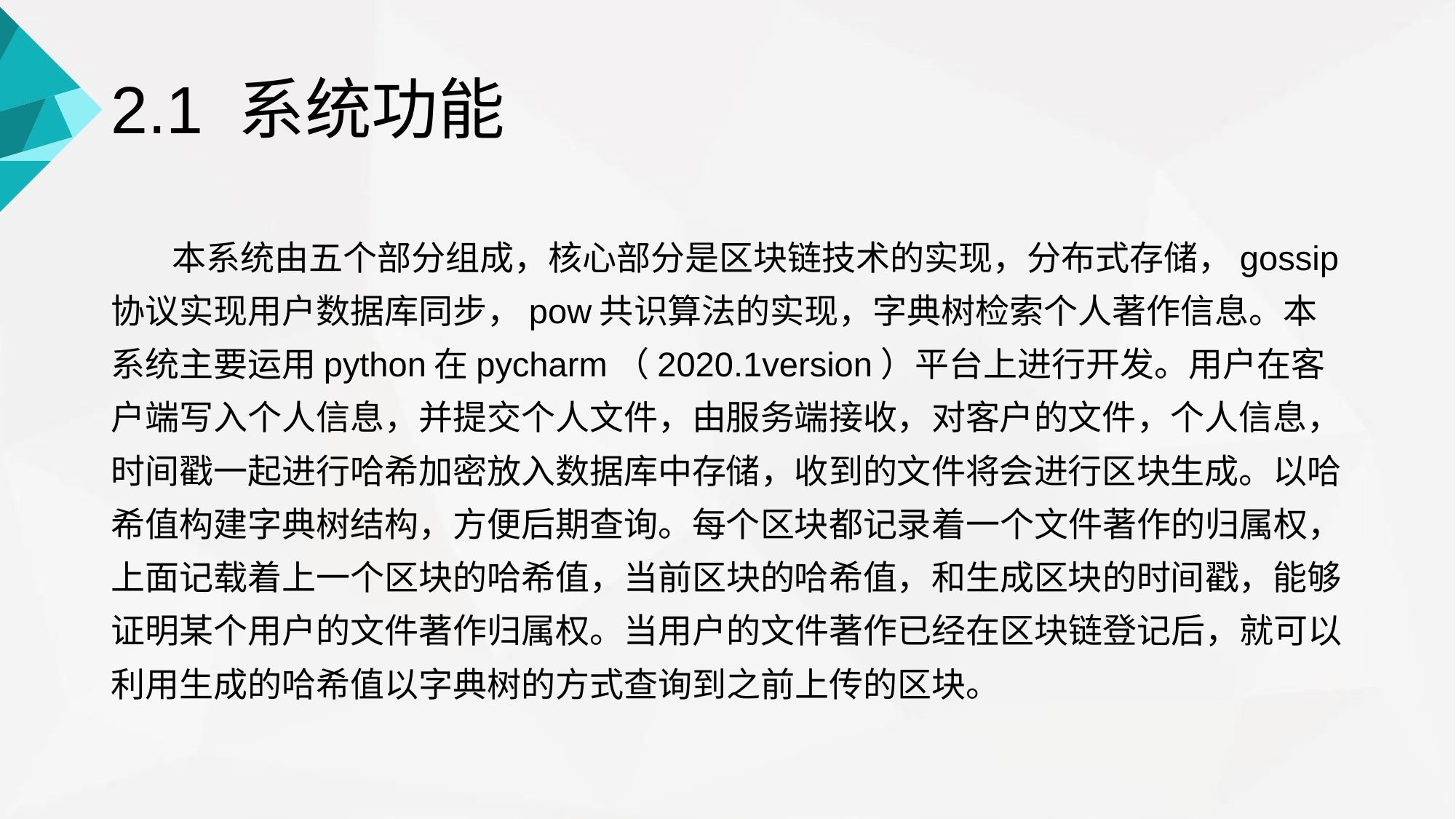

# 2.1 系统功能
       本系统由五个部分组成，核心部分是区块链技术的实现，分布式存储，gossip协议实现用户数据库同步，pow共识算法的实现，字典树检索个人著作信息。本系统主要运用python在pycharm（2020.1version）平台上进行开发。用户在客户端写入个人信息，并提交个人文件，由服务端接收，对客户的文件，个人信息，时间戳一起进行哈希加密放入数据库中存储，收到的文件将会进行区块生成。以哈希值构建字典树结构，方便后期查询。每个区块都记录着一个文件著作的归属权，上面记载着上一个区块的哈希值，当前区块的哈希值，和生成区块的时间戳，能够证明某个用户的文件著作归属权。当用户的文件著作已经在区块链登记后，就可以利用生成的哈希值以字典树的方式查询到之前上传的区块。